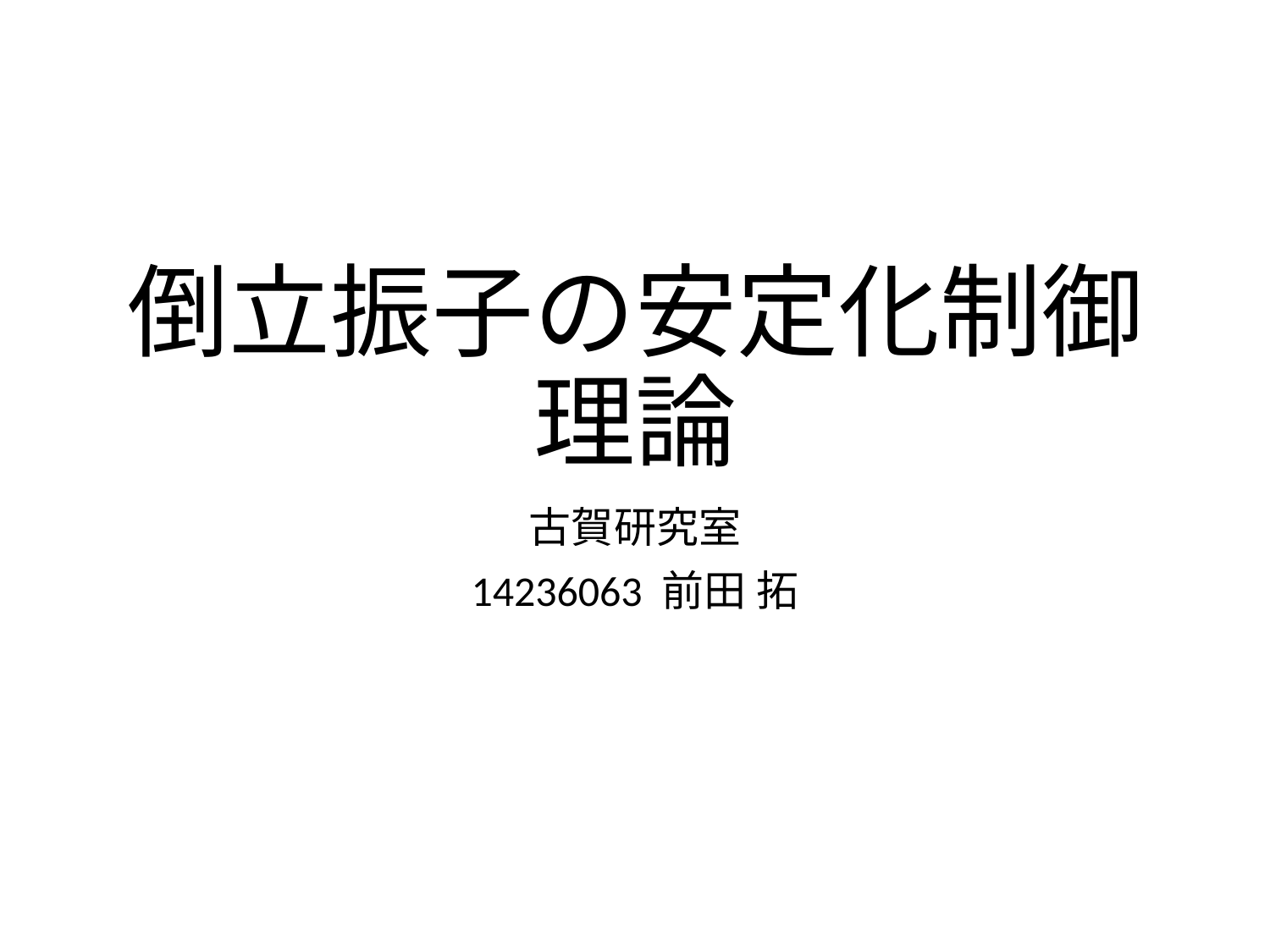

# 倒立振子の安定化制御 理論
古賀研究室
14236063 前田 拓